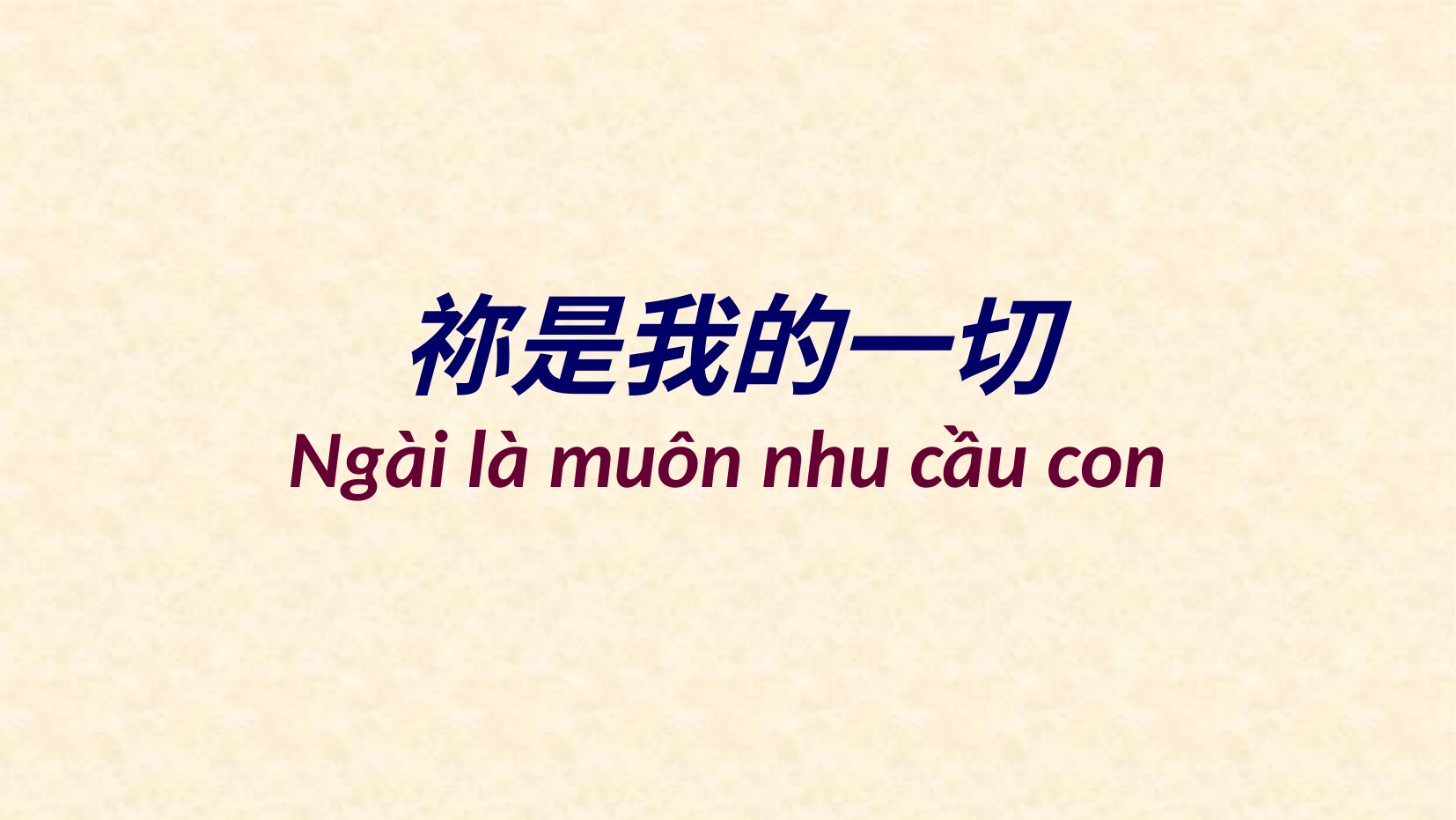

# 祢是我的一切
Ngài là muôn nhu cầu con